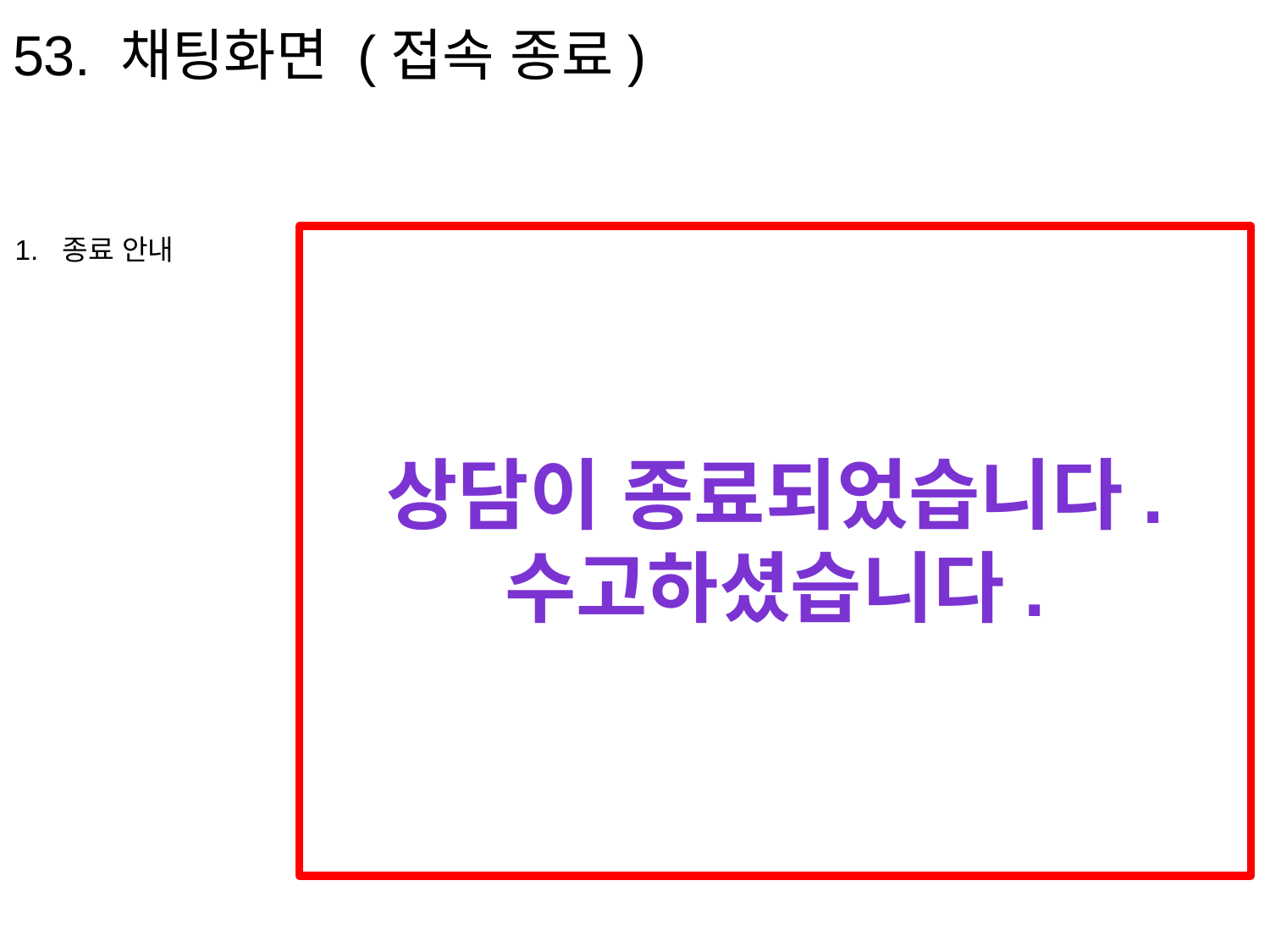

53. 채팅화면 (접속 종료)

종료 안내
상담이 종료되었습니다.
수고하셨습니다.